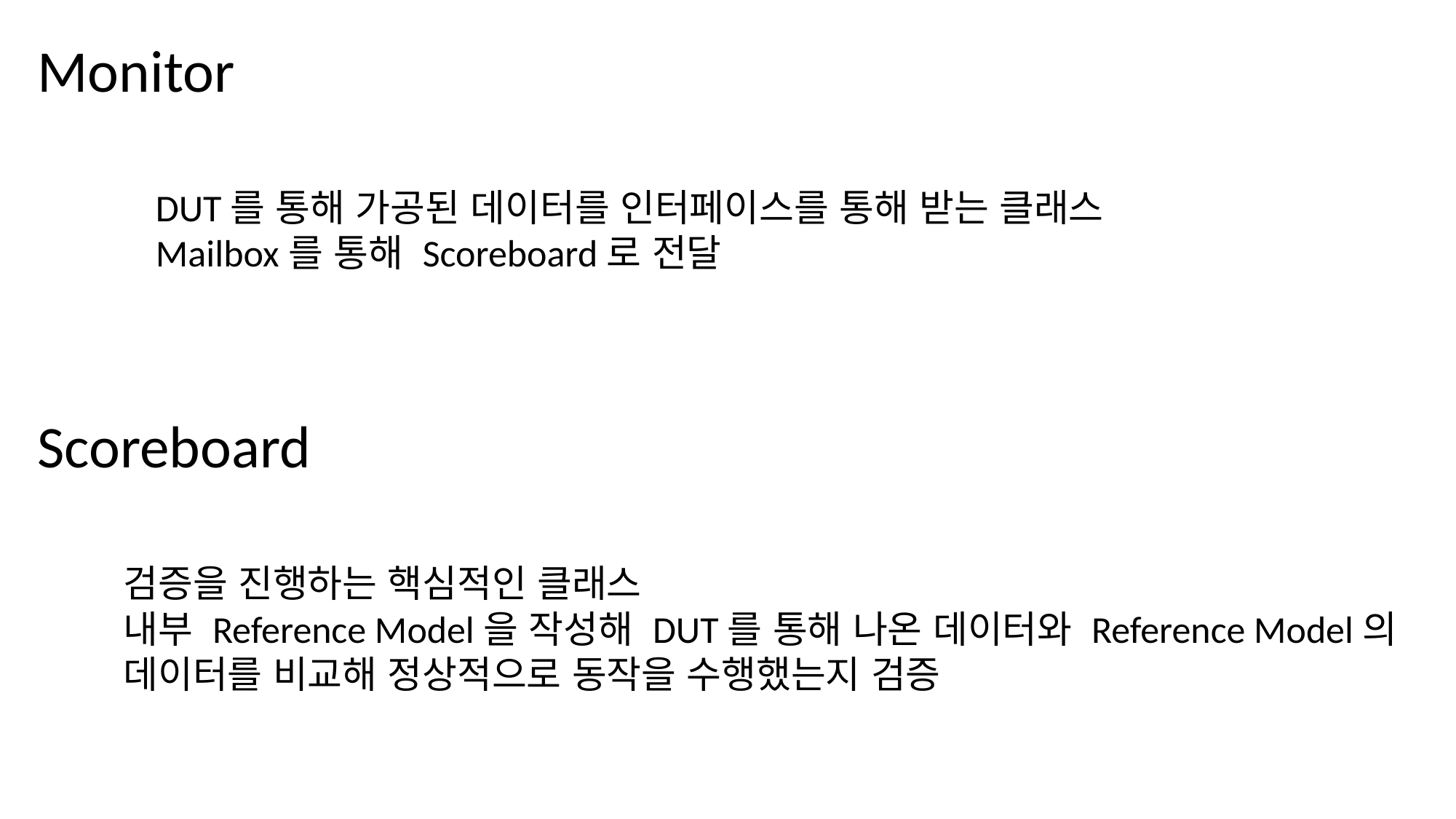

# Monitor
DUT를 통해 가공된 데이터를 인터페이스를 통해 받는 클래스
Mailbox를 통해 Scoreboard로 전달

  Scoreboard
검증을 진행하는 핵심적인 클래스
내부 Reference Model을 작성해 DUT를 통해 나온 데이터와 Reference Model의
데이터를 비교해 정상적으로 동작을 수행했는지 검증